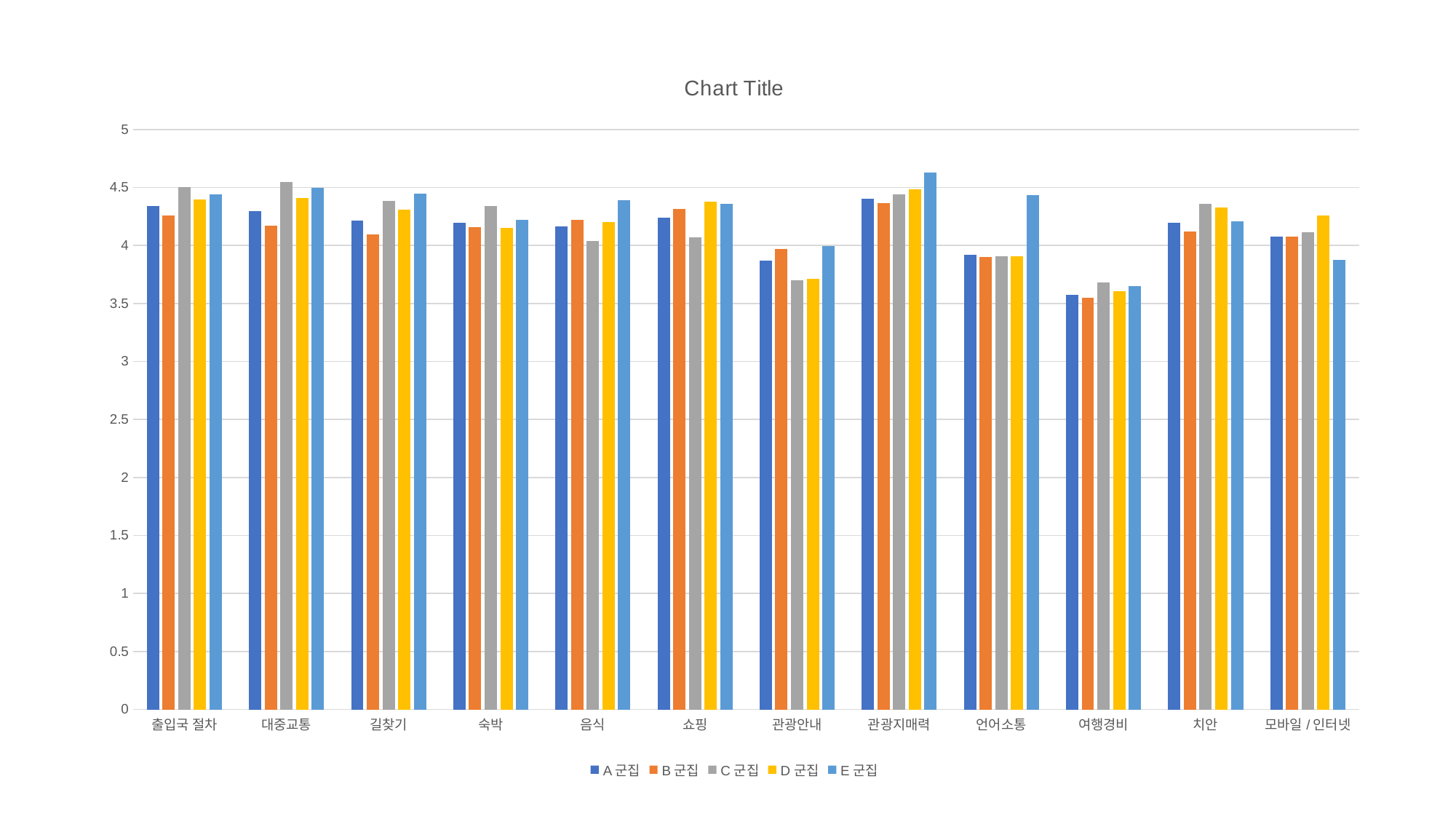

### Chart:

| Category | A군집 | B군집 | C군집 | D군집 | E군집 |
|---|---|---|---|---|---|
| 출입국 절차 | 4.340801 | 4.26087 | 4.502347 | 4.395928 | 4.440367 |
| 대중교통 | 4.296276 | 4.171498 | 4.544601 | 4.40724 | 4.5 |
| 길찾기 | 4.215066 | 4.092593 | 4.381847 | 4.309955 | 4.444954 |
| 숙박 | 4.197984 | 4.160225 | 4.341158 | 4.151584 | 4.220183 |
| 음식 | 4.1641 | 4.222222 | 4.037559 | 4.199095 | 4.389908 |
| 쇼핑 | 4.242789 | 4.31562 | 4.067293 | 4.375566 | 4.357798 |
| 관광안내 | 3.866424 | 3.972625 | 3.699531 | 3.714932 | 3.995413 |
| 관광지매력 | 4.401008 | 4.367955 | 4.442879 | 4.484163 | 4.62844 |
| 언어소통 | 3.92075 | 3.901771 | 3.909233 | 3.909502 | 4.431193 |
| 여행경비 | 3.573789 | 3.549114 | 3.683881 | 3.608597 | 3.651376 |
| 치안 | 4.194623 | 4.122383 | 4.359937 | 4.325792 | 4.211009 |
| 모바일/인터넷 | 4.074769 | 4.075684 | 4.114241 | 4.257919 | 3.876147 |